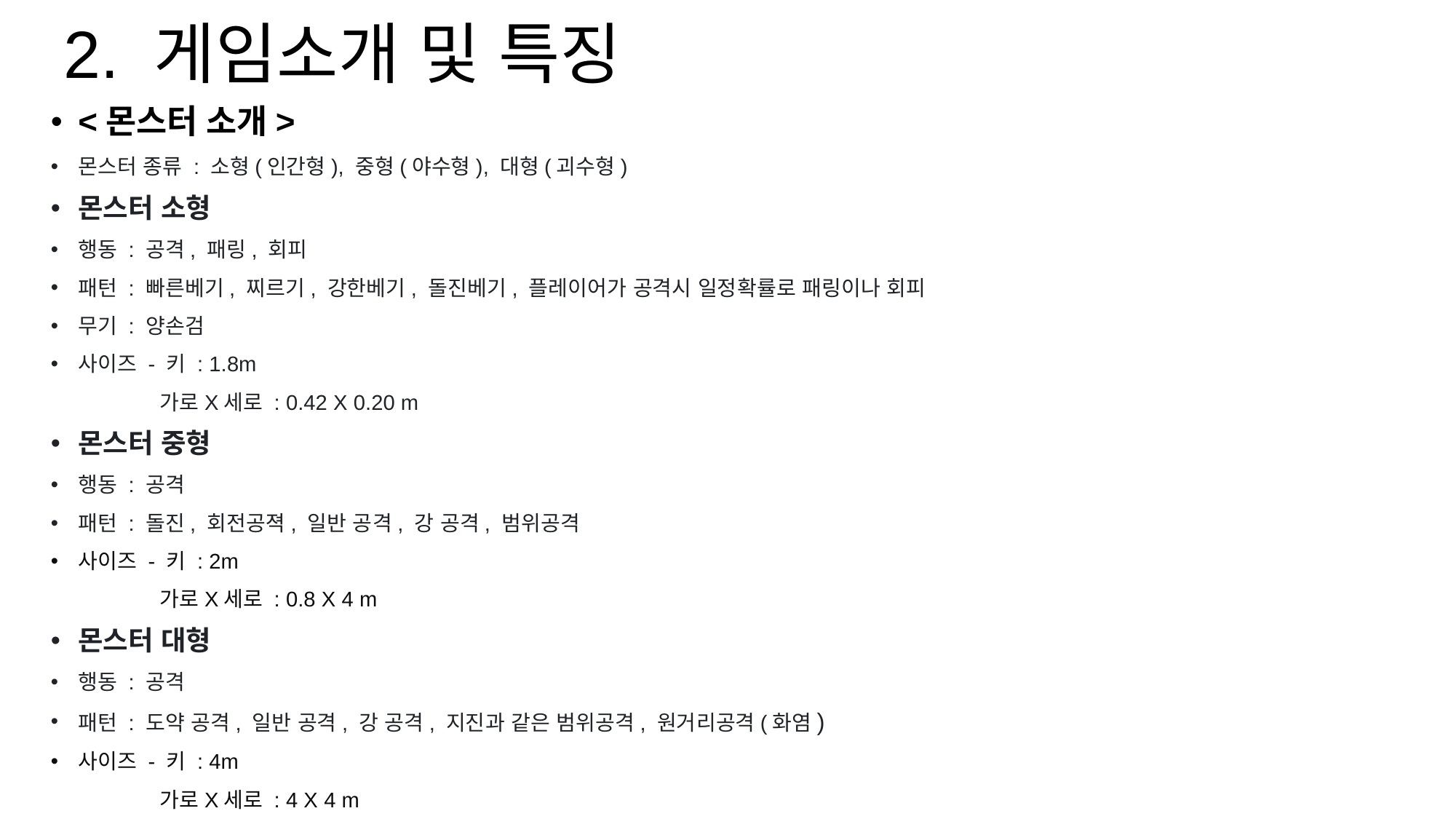

# 2. 게임소개 및 특징
<몬스터 소개>
몬스터 종류 : 소형(인간형), 중형(야수형), 대형(괴수형)
몬스터 소형
행동 : 공격, 패링, 회피
패턴 : 빠른베기, 찌르기, 강한베기, 돌진베기, 플레이어가 공격시 일정확률로 패링이나 회피
무기 : 양손검
사이즈 - 키 : 1.8m
	가로X세로 : 0.42 X 0.20 m
몬스터 중형
행동 : 공격
패턴 : 돌진, 회전공젹, 일반 공격, 강 공격, 범위공격
사이즈 - 키 : 2m
	가로X세로 : 0.8 X 4 m
몬스터 대형
행동 : 공격
패턴 : 도약 공격, 일반 공격, 강 공격, 지진과 같은 범위공격, 원거리공격(화염)
사이즈 - 키 : 4m
	가로X세로 : 4 X 4 m